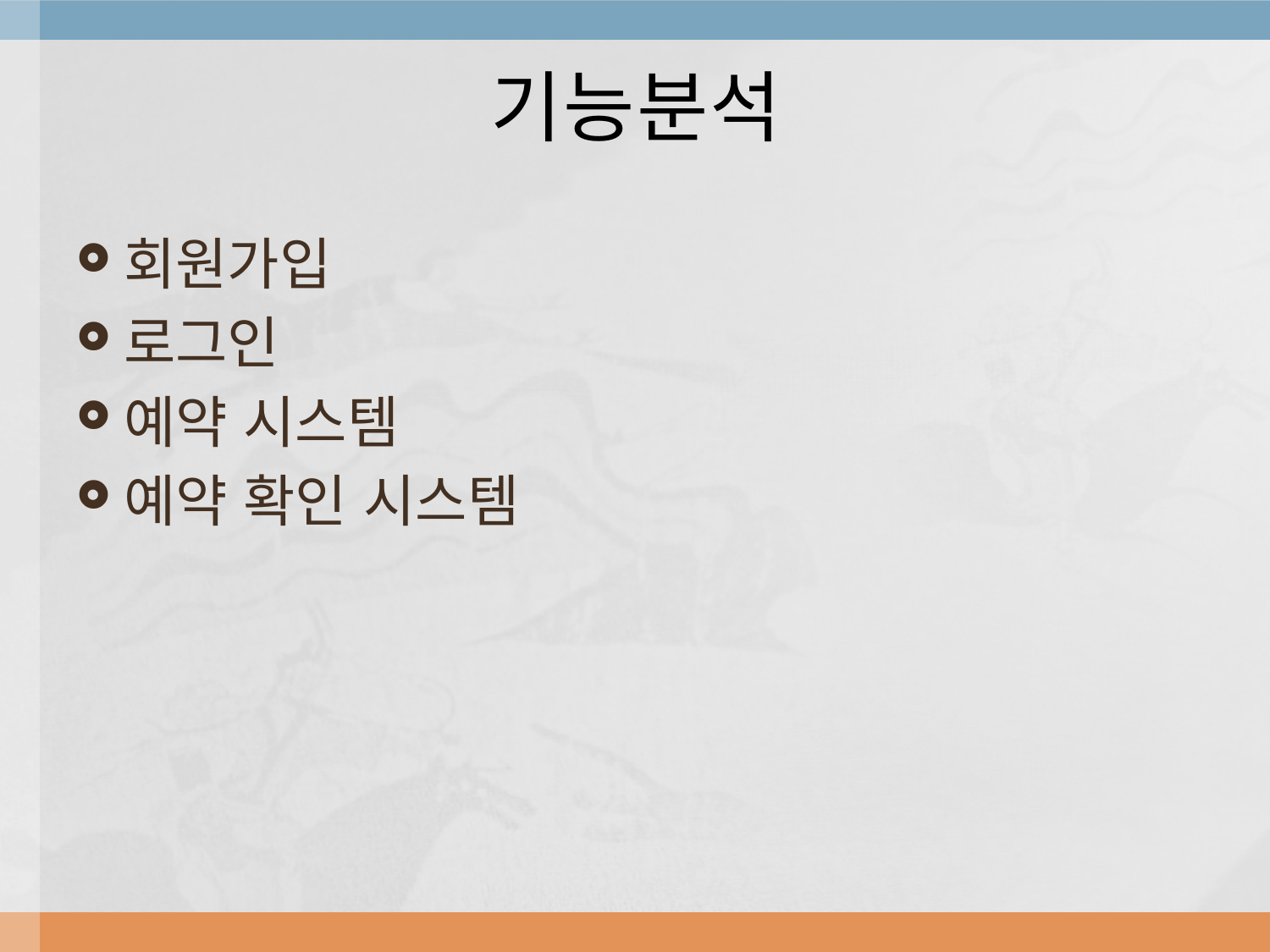

# 기능분석
회원가입
로그인
예약 시스템
예약 확인 시스템